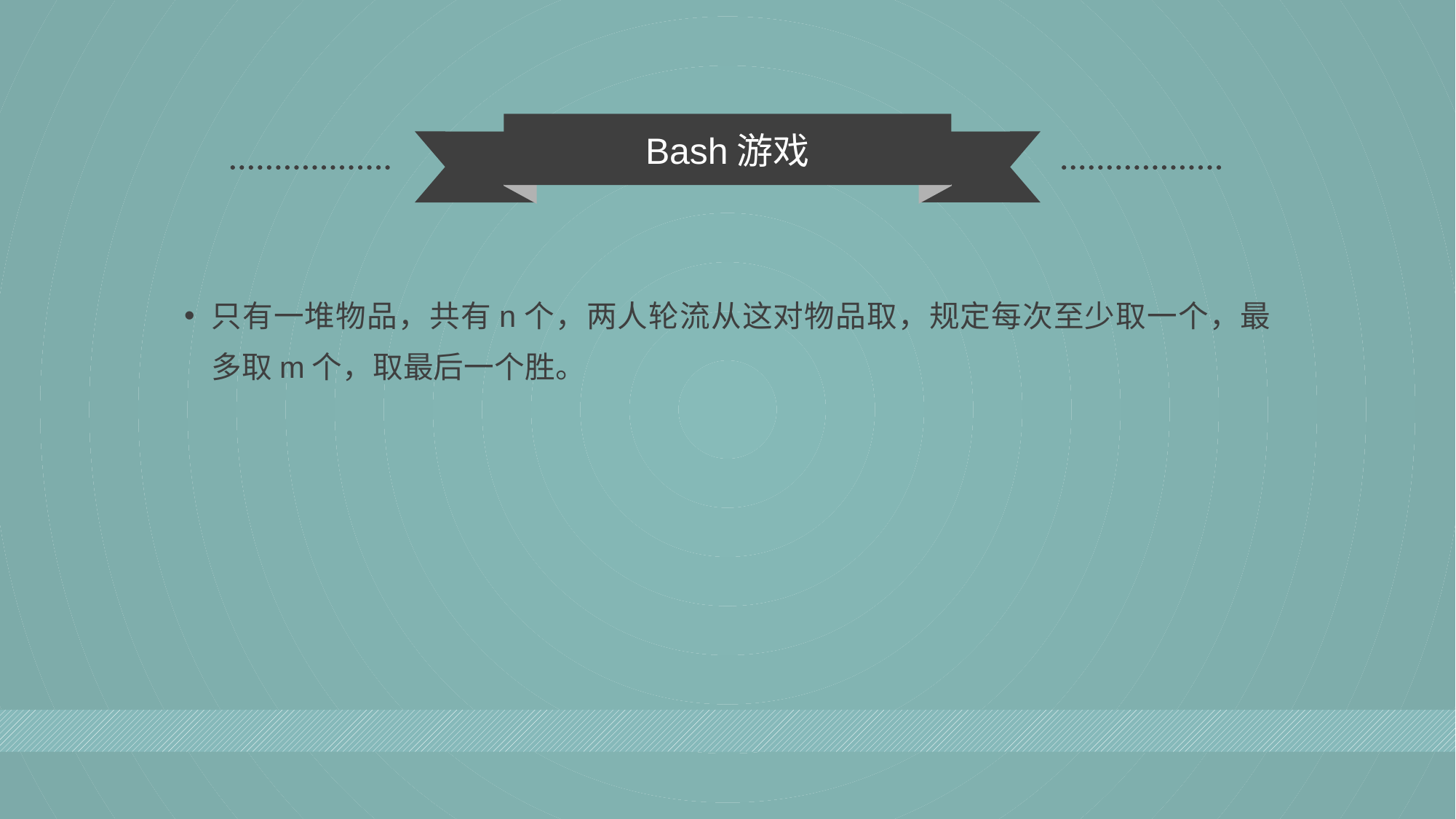

Bash游戏

只有一堆物品，共有n个，两人轮流从这对物品取，规定每次至少取一个，最多取m个，取最后一个胜。